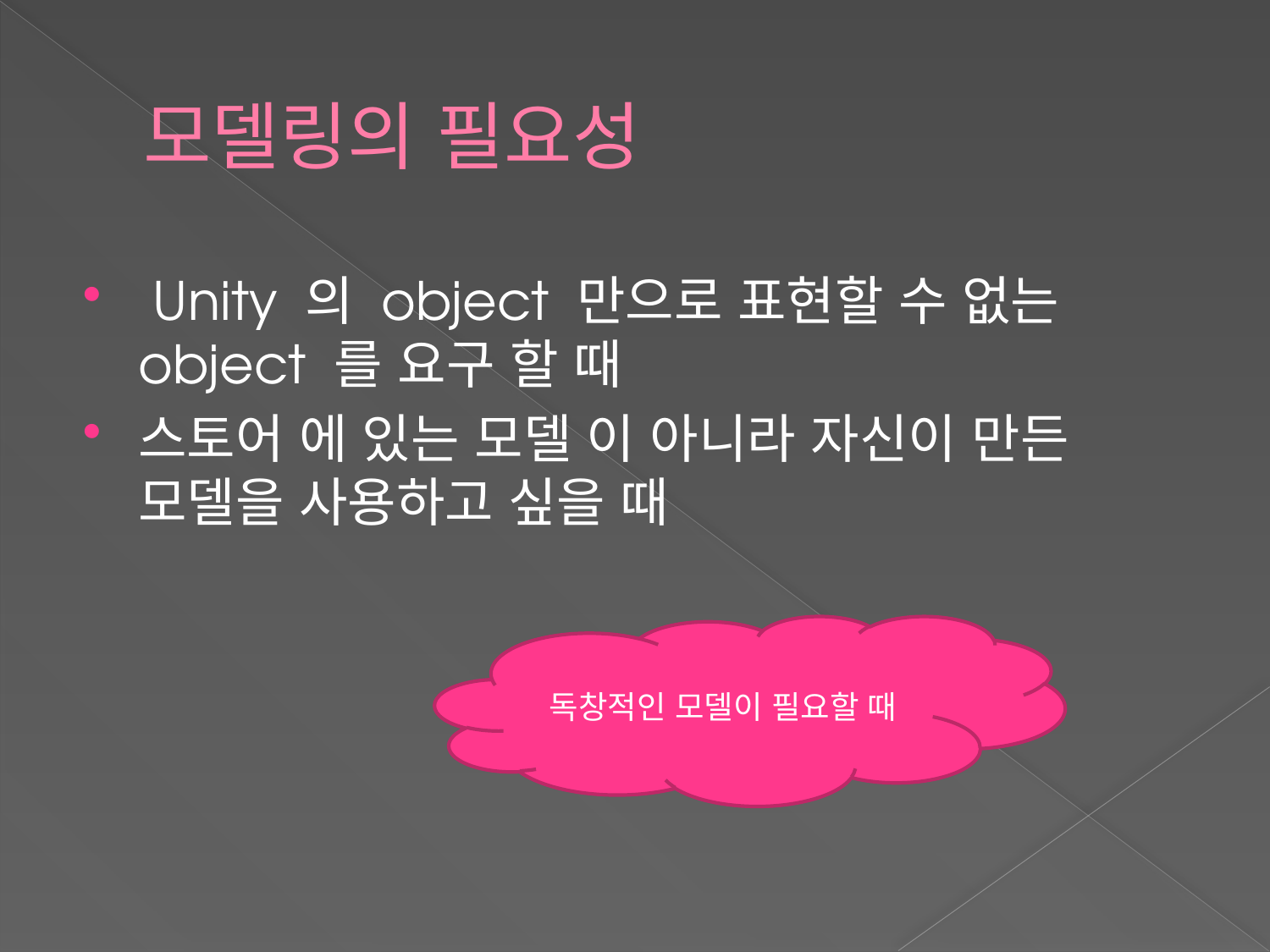

# 모델링의 필요성
 Unity 의 object 만으로 표현할 수 없는 object 를 요구 할 때
스토어 에 있는 모델 이 아니라 자신이 만든 모델을 사용하고 싶을 때
독창적인 모델이 필요할 때